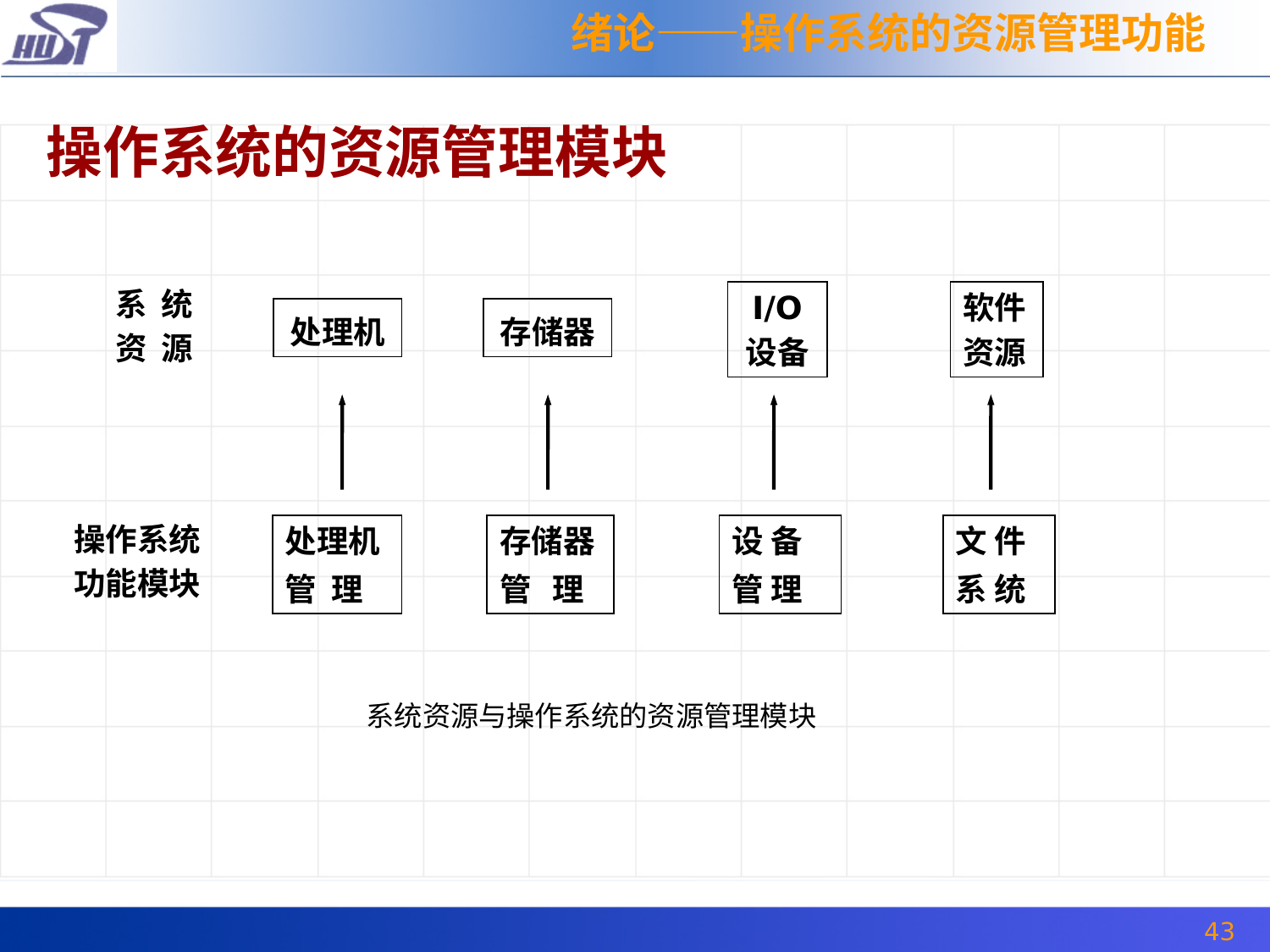

绪论——操作系统的资源管理功能
操作系统的资源管理模块
系  统
资  源
I/O
设备
软件
资源
处理机
存储器

操作系统
功能模块
处理机
管  理
存储器
管   理
设 备
管 理
文 件
系 统
系统资源与操作系统的资源管理模块
43